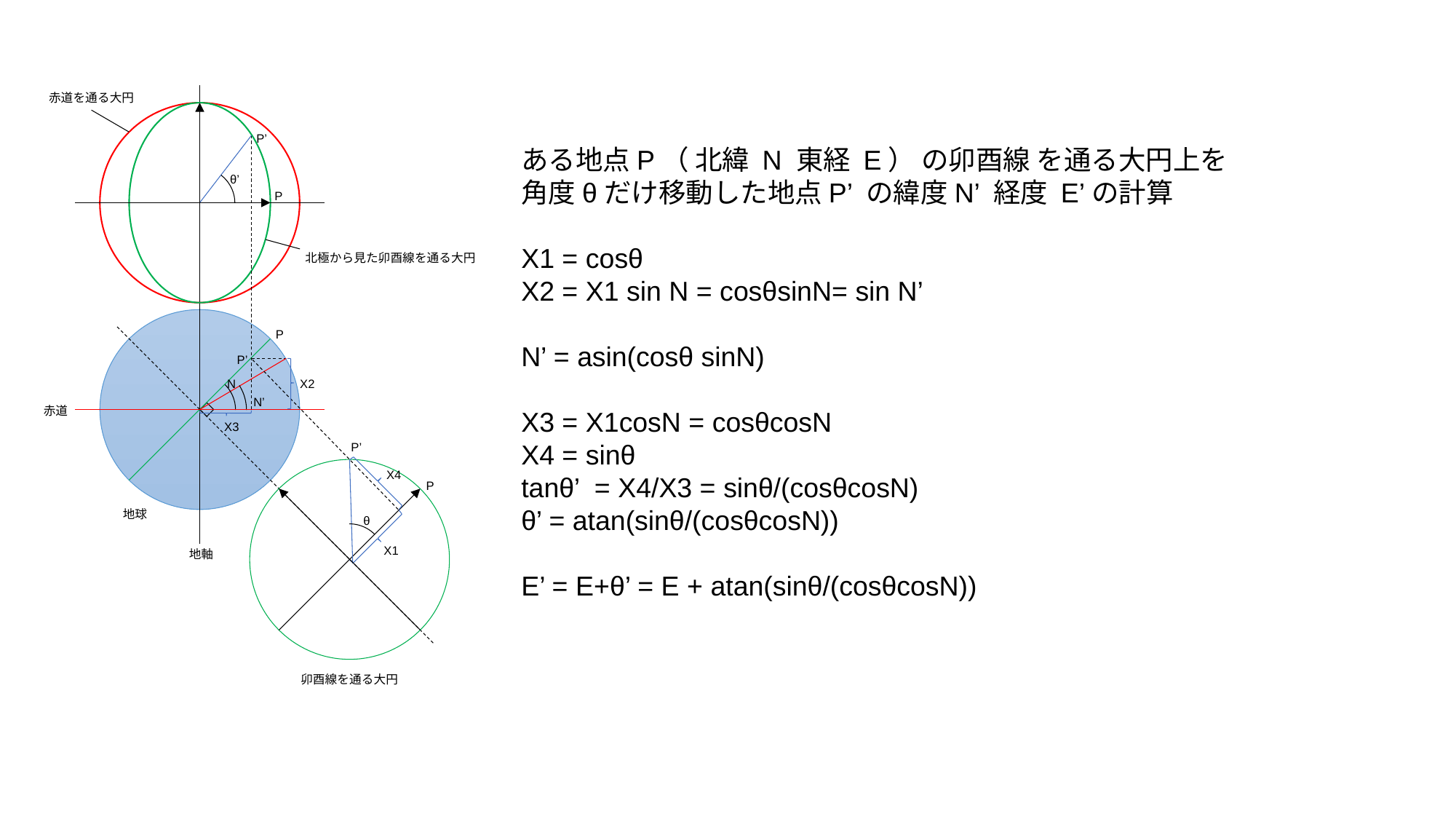

赤道を通る大円

P’
ある地点P（ 北緯 N 東経 E） の卯酉線 を通る大円上を
角度θだけ移動した地点P’ の緯度N’ 経度 E’の計算

X1 = cosθ
X2 = X1 sin N = cosθsinN= sin N’

N’ = asin(cosθ sinN)

X3 = X1cosN = cosθcosN
X4 = sinθ
tanθ’  = X4/X3 = sinθ/(cosθcosN)
θ’ = atan(sinθ/(cosθcosN))

E’ = E+θ’ = E + atan(sinθ/(cosθcosN))
θ’

P
北極から見た卯酉線を通る大円

P
P’

N
X2

N’
赤道

X3
P’

X4
P
地球

θ

X1
地軸
卯酉線を通る大円